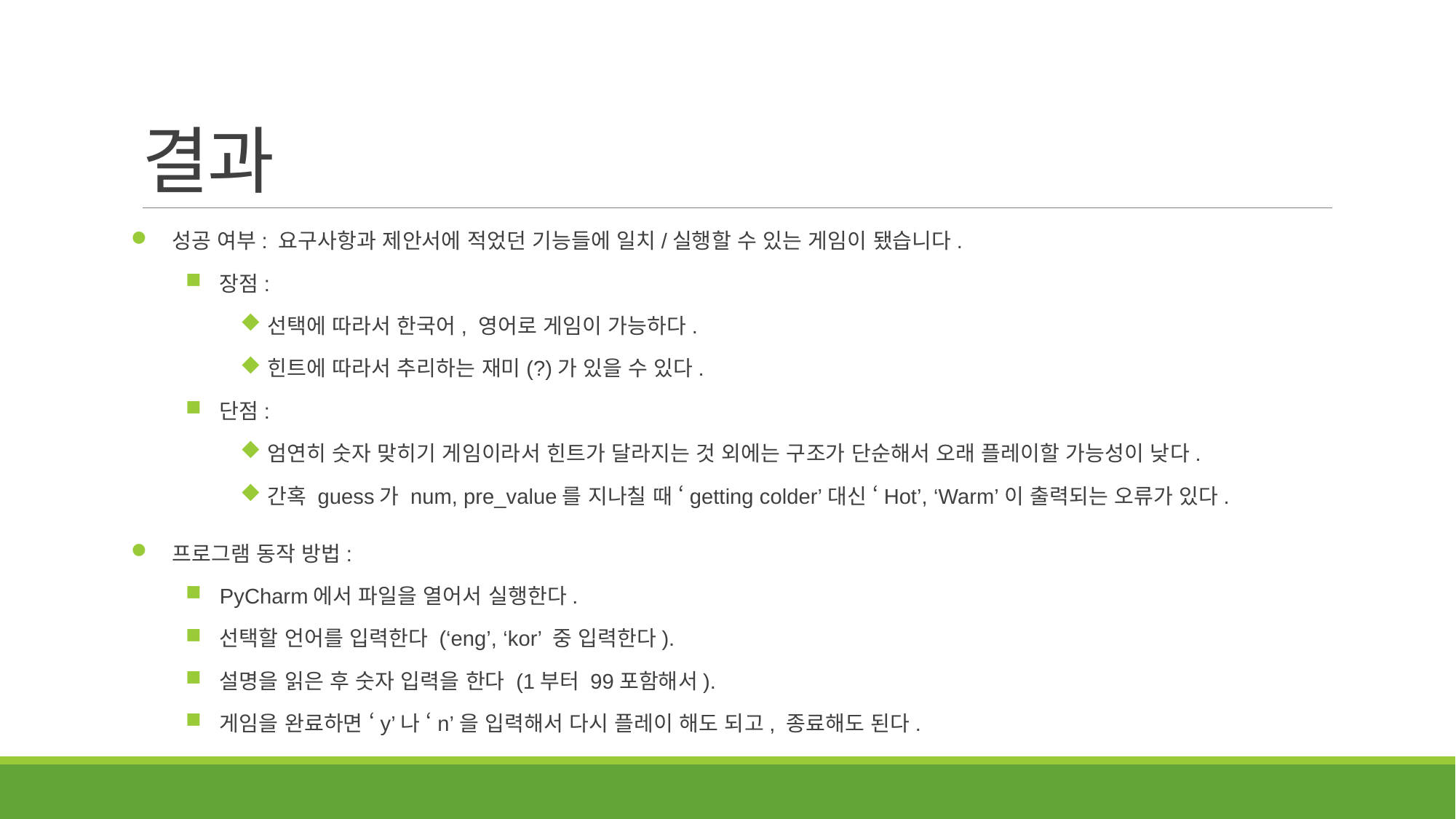

# 결과
성공 여부: 요구사항과 제안서에 적었던 기능들에 일치/실행할 수 있는 게임이 됐습니다.
장점:
선택에 따라서 한국어, 영어로 게임이 가능하다.
힌트에 따라서 추리하는 재미(?)가 있을 수 있다.
단점:
엄연히 숫자 맞히기 게임이라서 힌트가 달라지는 것 외에는 구조가 단순해서 오래 플레이할 가능성이 낮다.
간혹 guess가 num, pre_value를 지나칠 때 ‘getting colder’대신 ‘Hot’, ‘Warm’이 출력되는 오류가 있다.
프로그램 동작 방법:
PyCharm에서 파일을 열어서 실행한다.
선택할 언어를 입력한다 (‘eng’, ‘kor’ 중 입력한다).
설명을 읽은 후 숫자 입력을 한다 (1부터 99포함해서).
게임을 완료하면 ‘y’나 ‘n’을 입력해서 다시 플레이 해도 되고, 종료해도 된다.